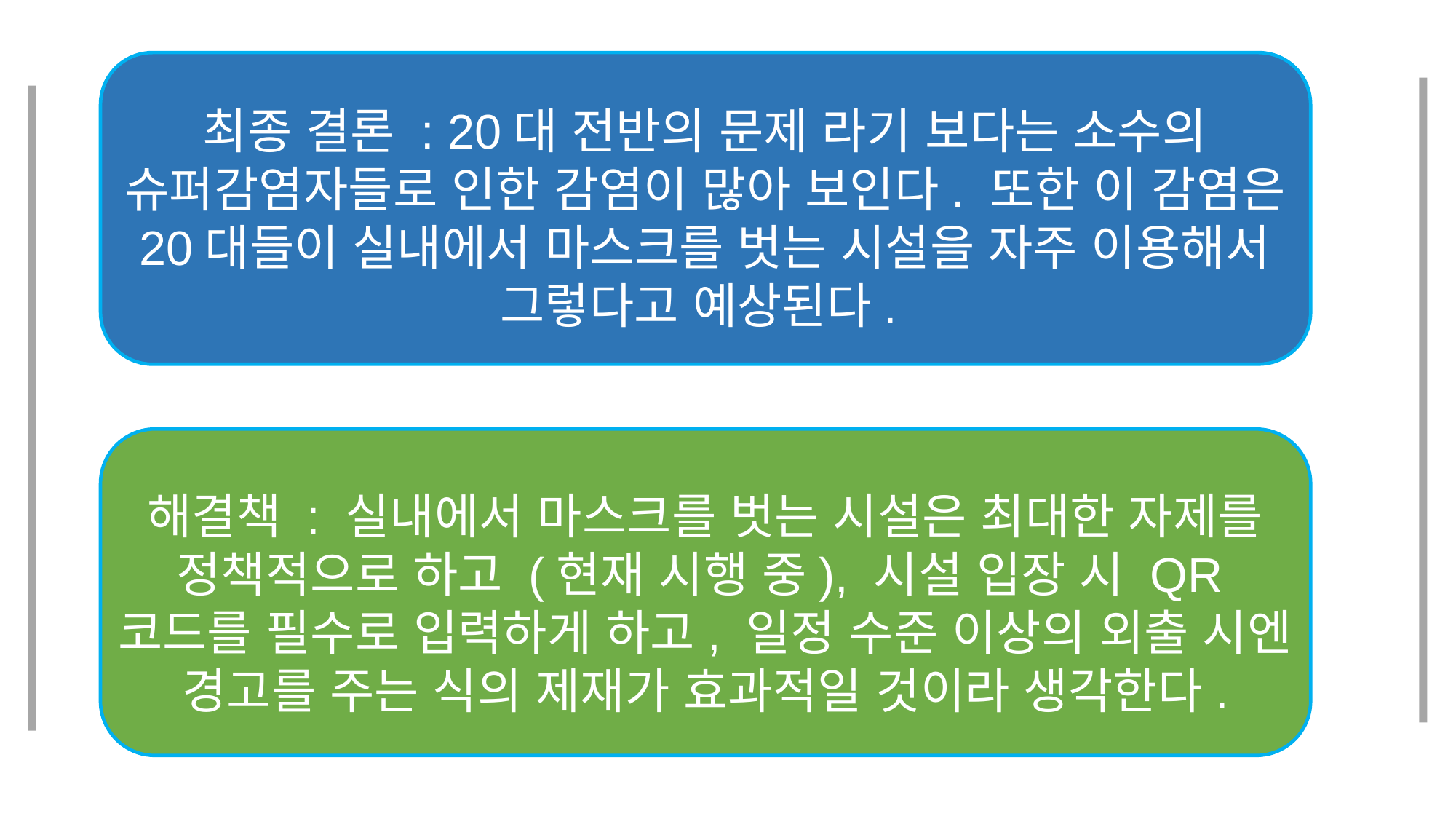

최종 결론 : 20대 전반의 문제 라기 보다는 소수의 슈퍼감염자들로 인한 감염이 많아 보인다. 또한 이 감염은 20대들이 실내에서 마스크를 벗는 시설을 자주 이용해서 그렇다고 예상된다.

해결책 : 실내에서 마스크를 벗는 시설은 최대한 자제를 정책적으로 하고 (현재 시행 중), 시설 입장 시 QR코드를 필수로 입력하게 하고, 일정 수준 이상의 외출 시엔 경고를 주는 식의 제재가 효과적일 것이라 생각한다.